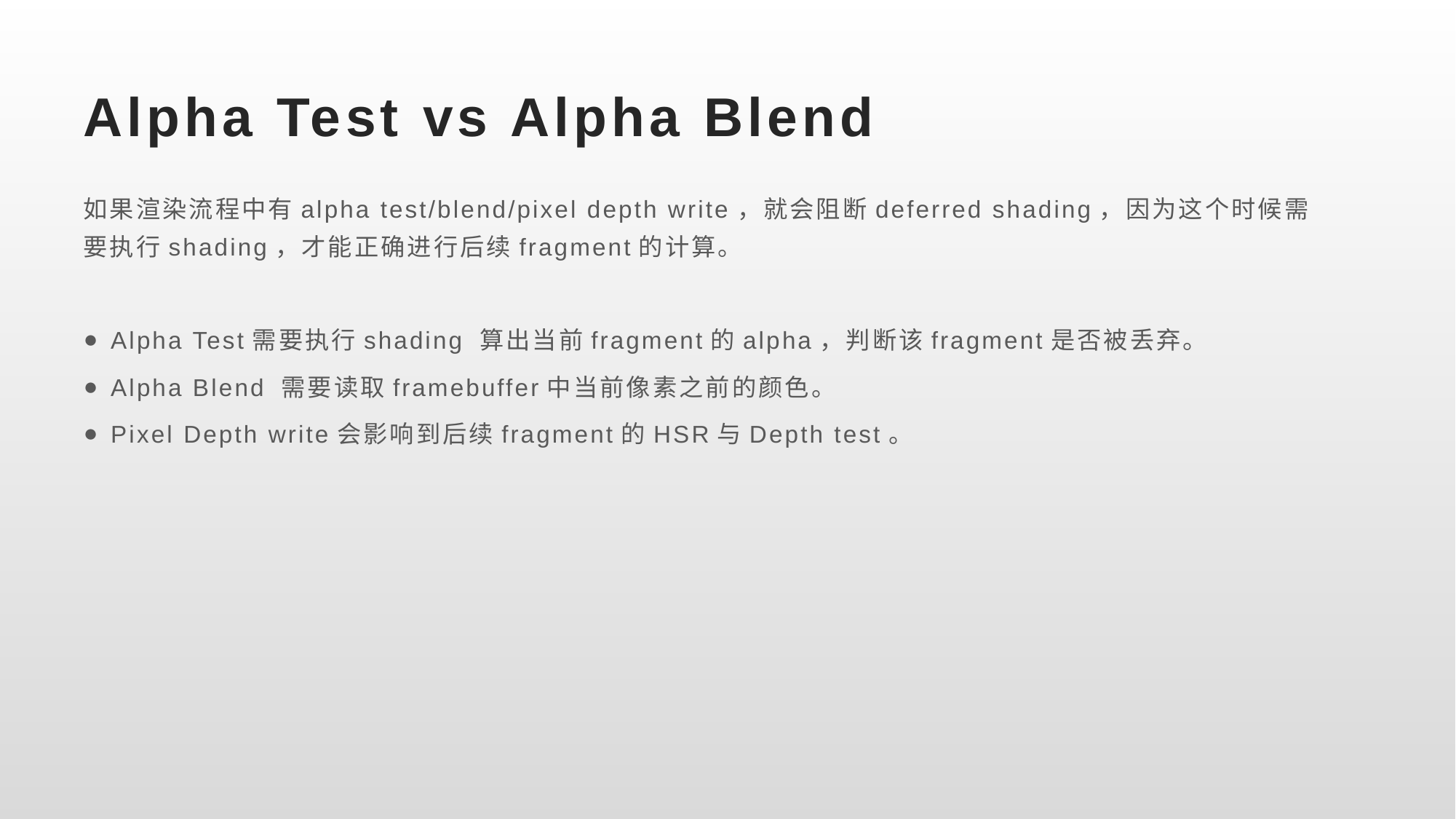

# Alpha Test vs Alpha Blend
如果渲染流程中有alpha test/blend/pixel depth write，就会阻断deferred shading，因为这个时候需要执行shading，才能正确进行后续fragment的计算。

Alpha Test需要执行shading 算出当前fragment的alpha，判断该fragment是否被丢弃。
Alpha Blend 需要读取framebuffer中当前像素之前的颜色。
Pixel Depth write会影响到后续fragment的HSR与Depth test。